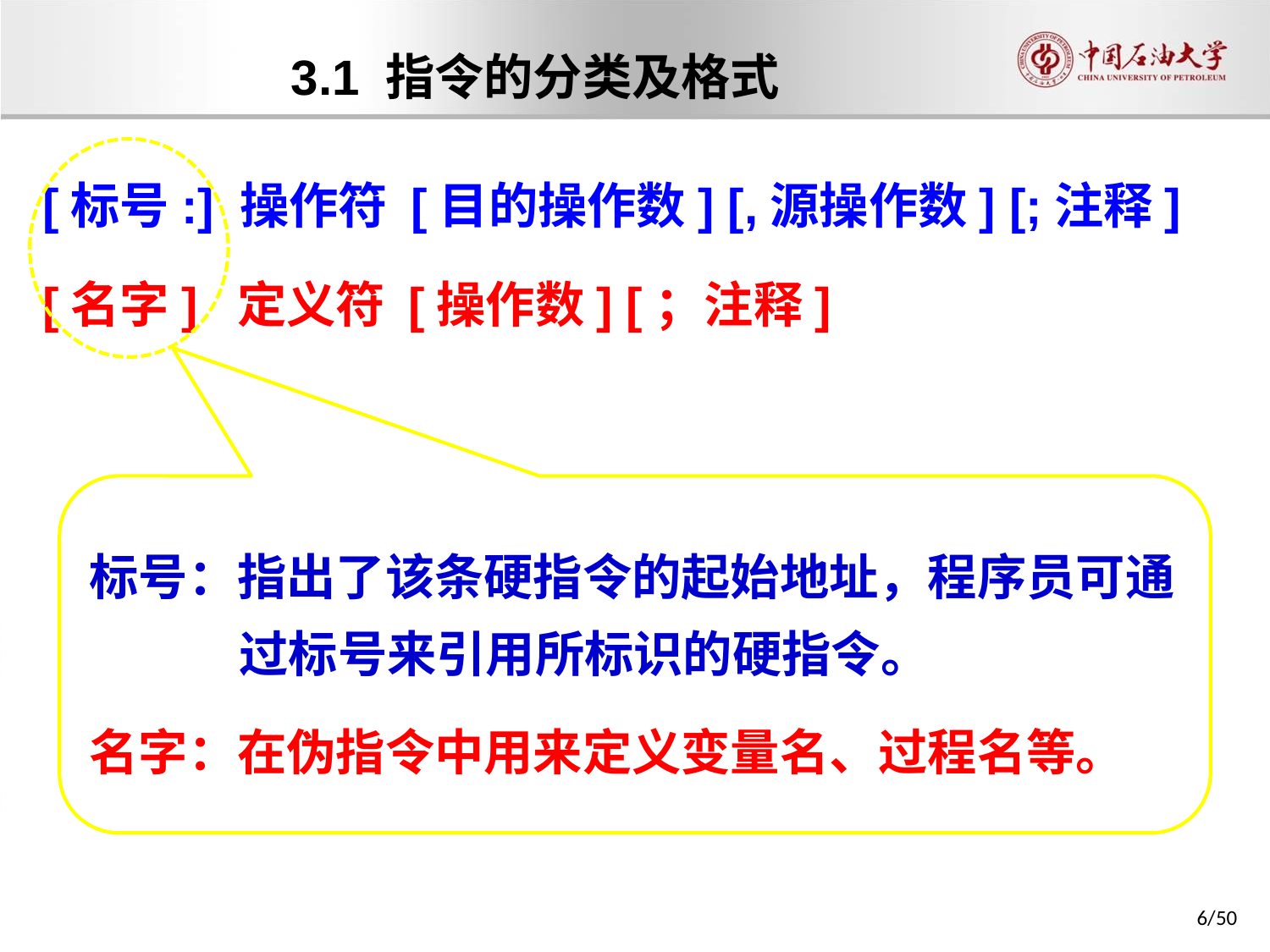

3.1 指令的分类及格式
[标号:] 操作符 [目的操作数] [,源操作数] [;注释]
[名字]  定义符 [操作数] [；注释]

标号：指出了该条硬指令的起始地址，程序员可通过标号来引用所标识的硬指令。
名字：在伪指令中用来定义变量名、过程名等。
6/50